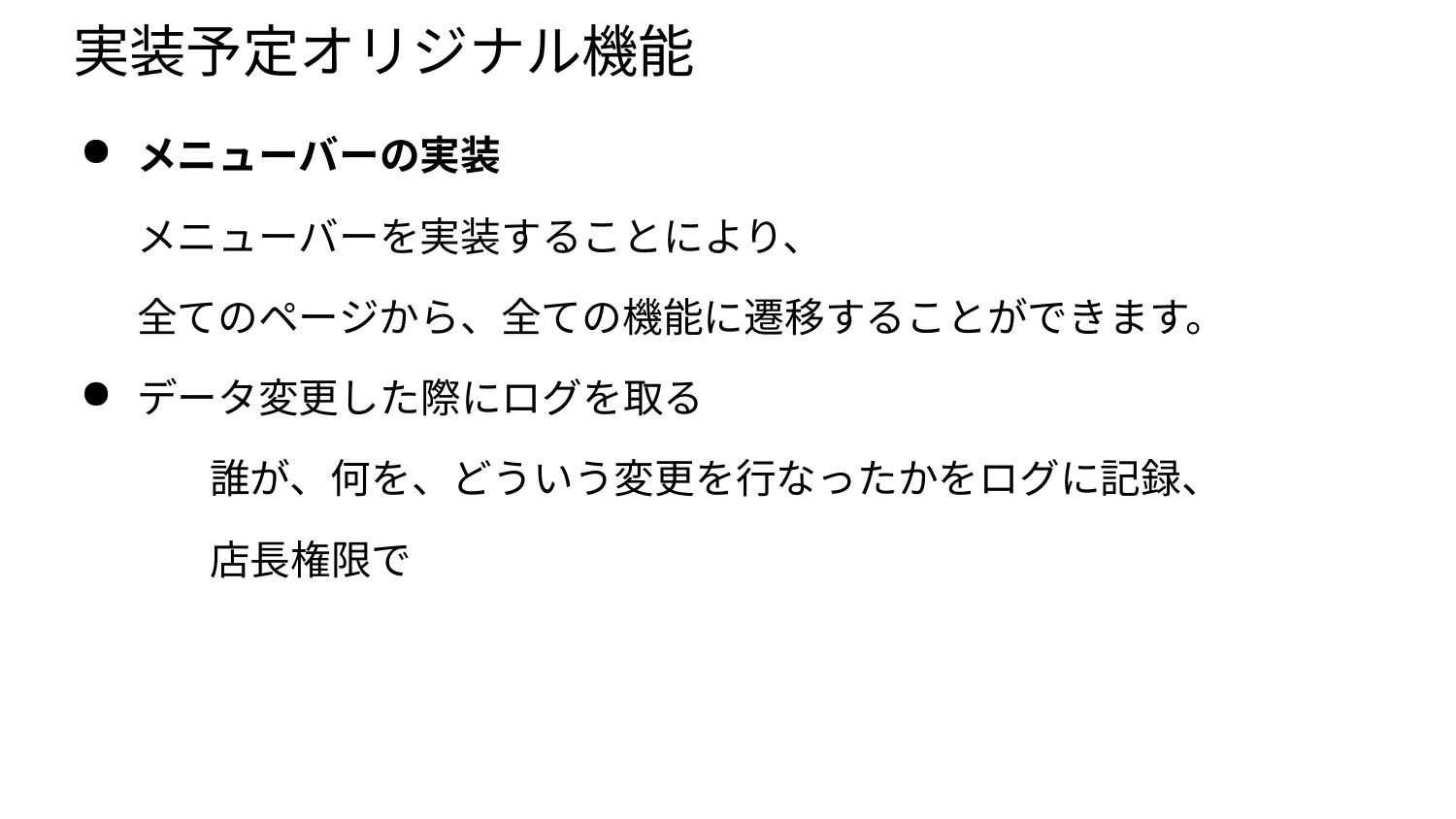

# 実装予定オリジナル機能

メニューバーの実装
メニューバーを実装することにより、
全てのページから、全ての機能に遷移することができます。
データ変更した際にログを取る
	誰が、何を、どういう変更を行なったかをログに記録、
	店長権限で